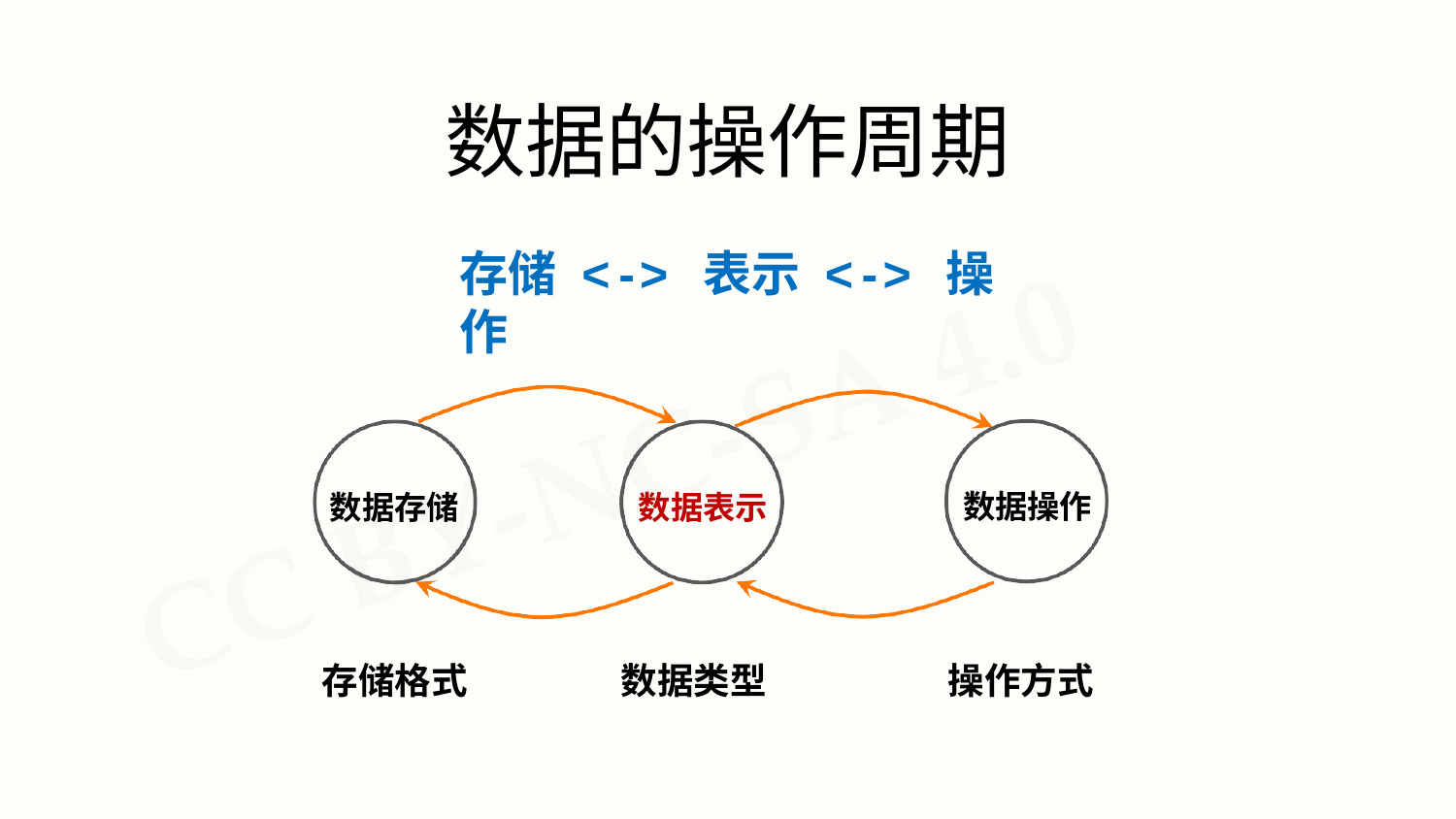

# 数据的操作周期
存储 <-> 表示 <-> 操作

数据操作
数据存储
数据表示
存储格式
数据类型
操作方式